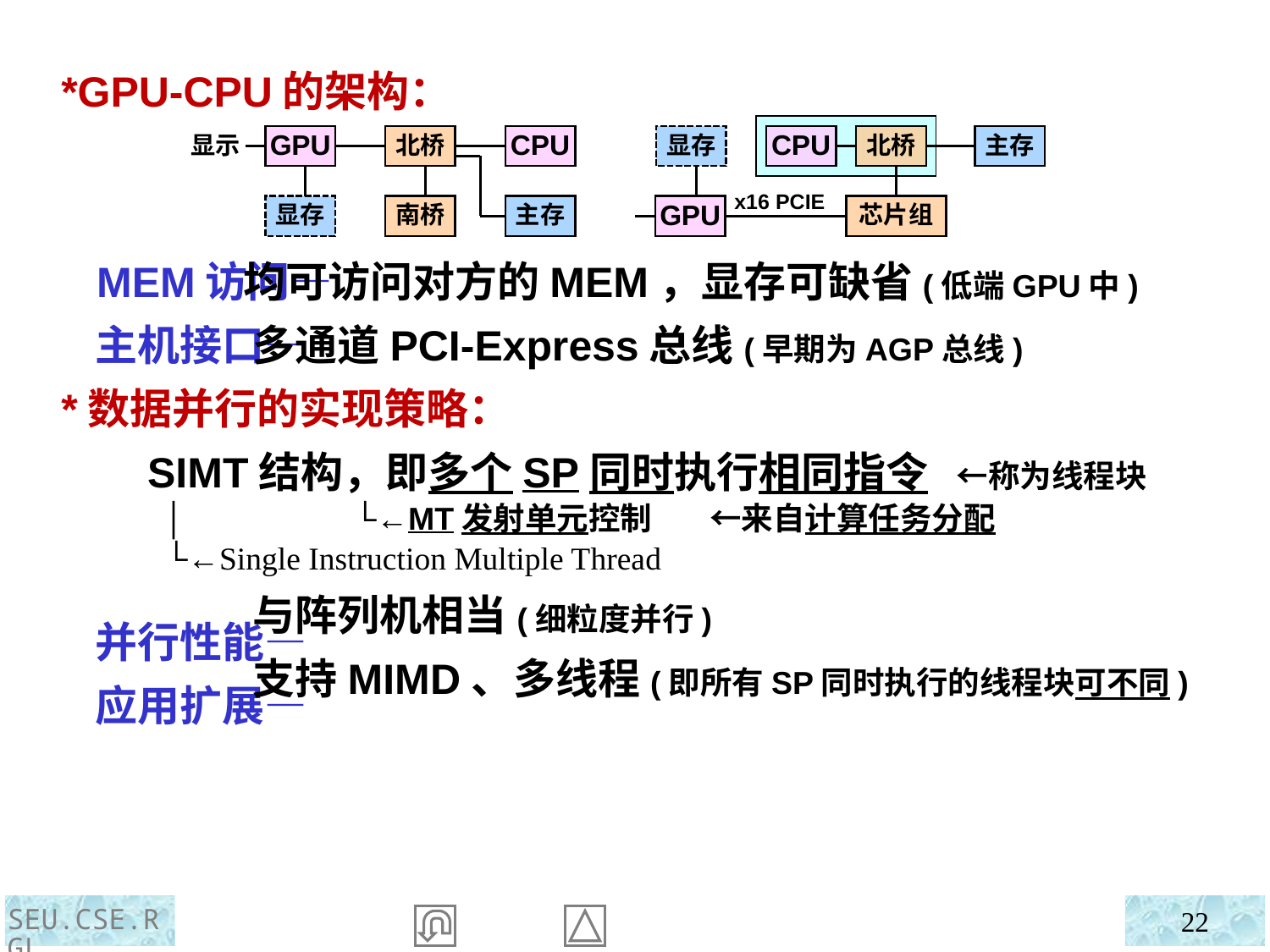

*GPU-CPU的架构：

     MEM访问—
     主机接口—
  *数据并行的实现策略：

     并行性能—
     应用扩展—

GPU
北桥
显存
CPU
北桥
主存
CPU
显示
x16 PCIE
显存
南桥
芯片组
主存
GPU
         均可访问对方的MEM，显存可缺省(低端GPU中)
          多通道PCI-Express总线(早期为AGP总线)

SIMT结构，即多个SP同时执行相同指令   ←称为线程块
  │                   └←MT发射单元控制        ←来自计算任务分配
  └←Single Instruction Multiple Thread
          与阵列机相当(细粒度并行)
          支持MIMD、多线程(即所有SP同时执行的线程块可不同)
SEU.CSE.RGL
22